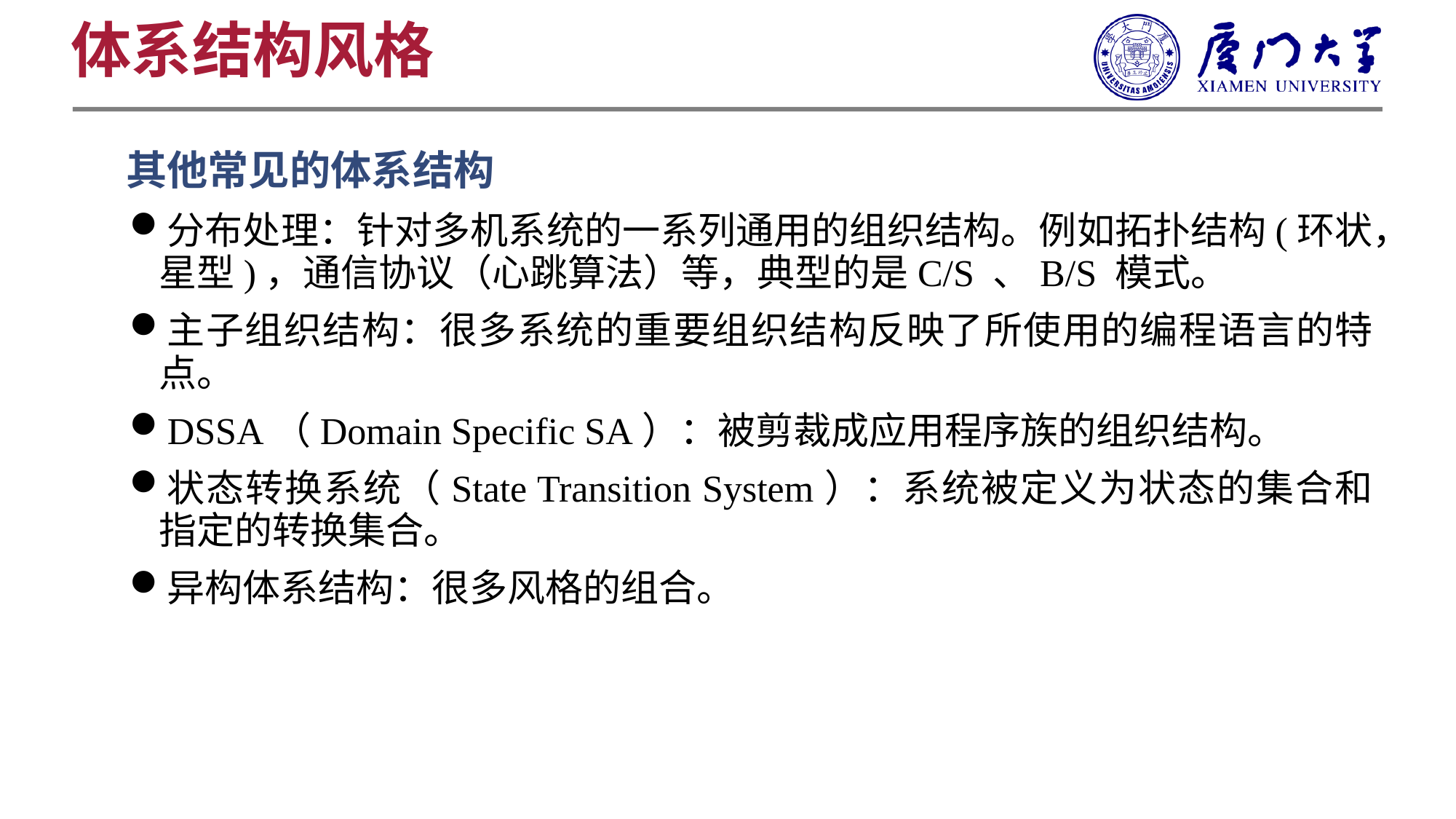

体系结构风格
其他常见的体系结构
分布处理：针对多机系统的一系列通用的组织结构。例如拓扑结构(环状，星型)，通信协议（心跳算法）等，典型的是C/S 、B/S 模式。
主子组织结构：很多系统的重要组织结构反映了所使用的编程语言的特点。
DSSA（Domain Specific SA）：被剪裁成应用程序族的组织结构。
状态转换系统（State Transition System）：系统被定义为状态的集合和指定的转换集合。
异构体系结构：很多风格的组合。